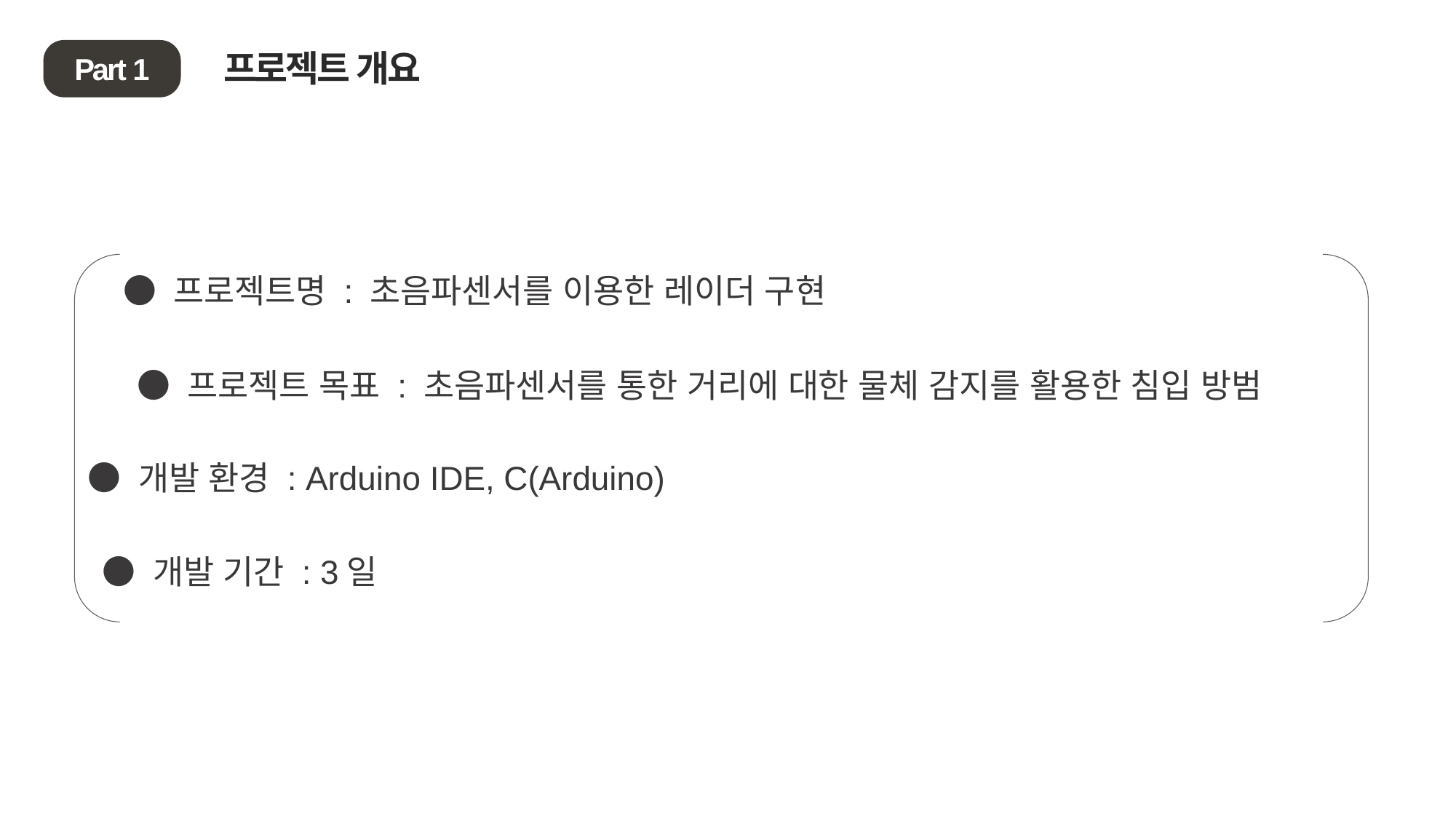

프로젝트 개요
Part 1

● 프로젝트명 : 초음파센서를 이용한 레이더 구현
● 프로젝트 목표 : 초음파센서를 통한 거리에 대한 물체 감지를 활용한 침입 방범
● 개발 환경 : Arduino IDE, C(Arduino)
● 개발 기간 : 3일